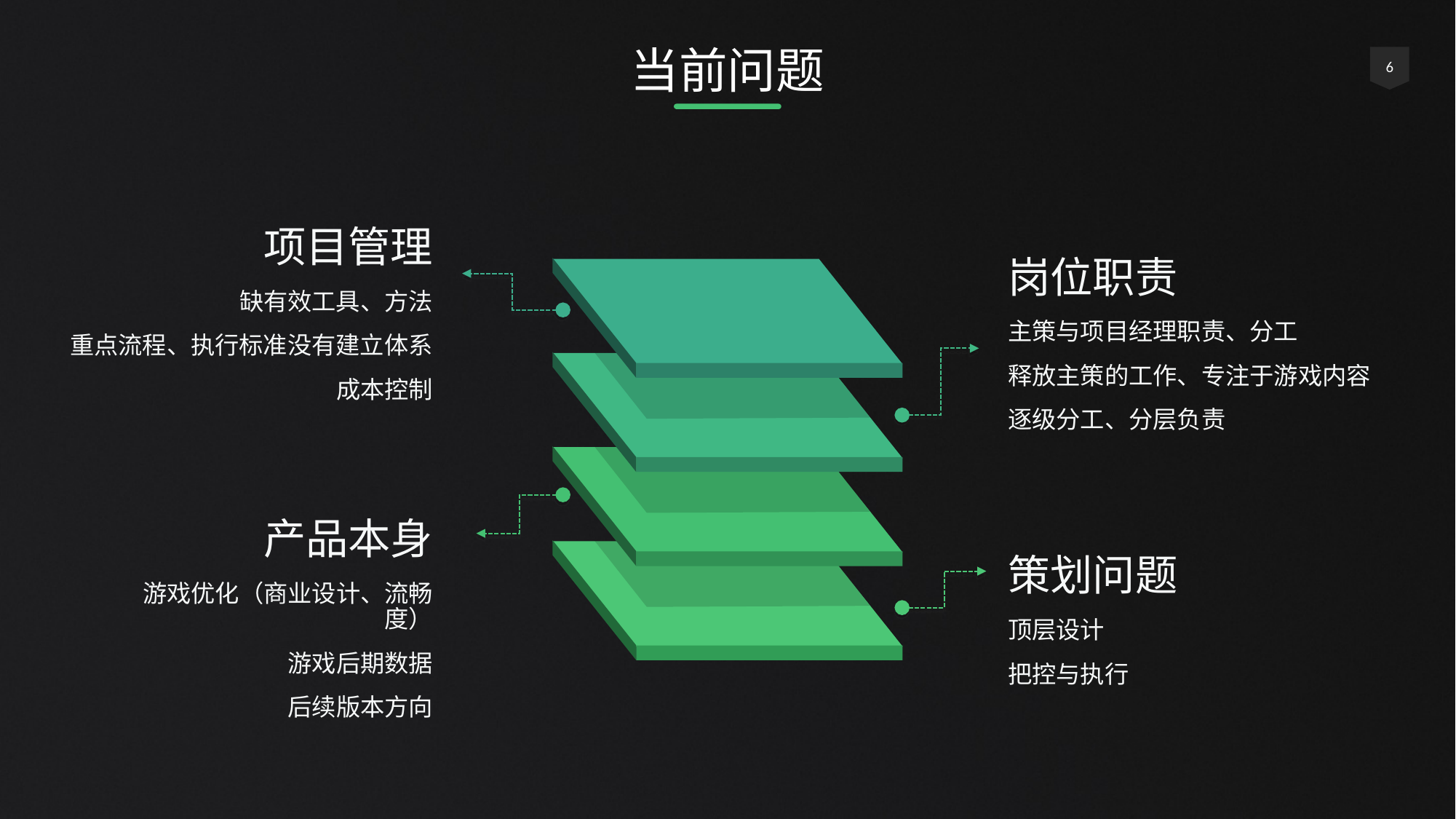

6
# 当前问题
项目管理
缺有效工具、方法
重点流程、执行标准没有建立体系
成本控制

岗位职责
主策与项目经理职责、分工
释放主策的工作、专注于游戏内容
逐级分工、分层负责

产品本身
游戏优化（商业设计、流畅度）
游戏后期数据
后续版本方向

策划问题
顶层设计
把控与执行